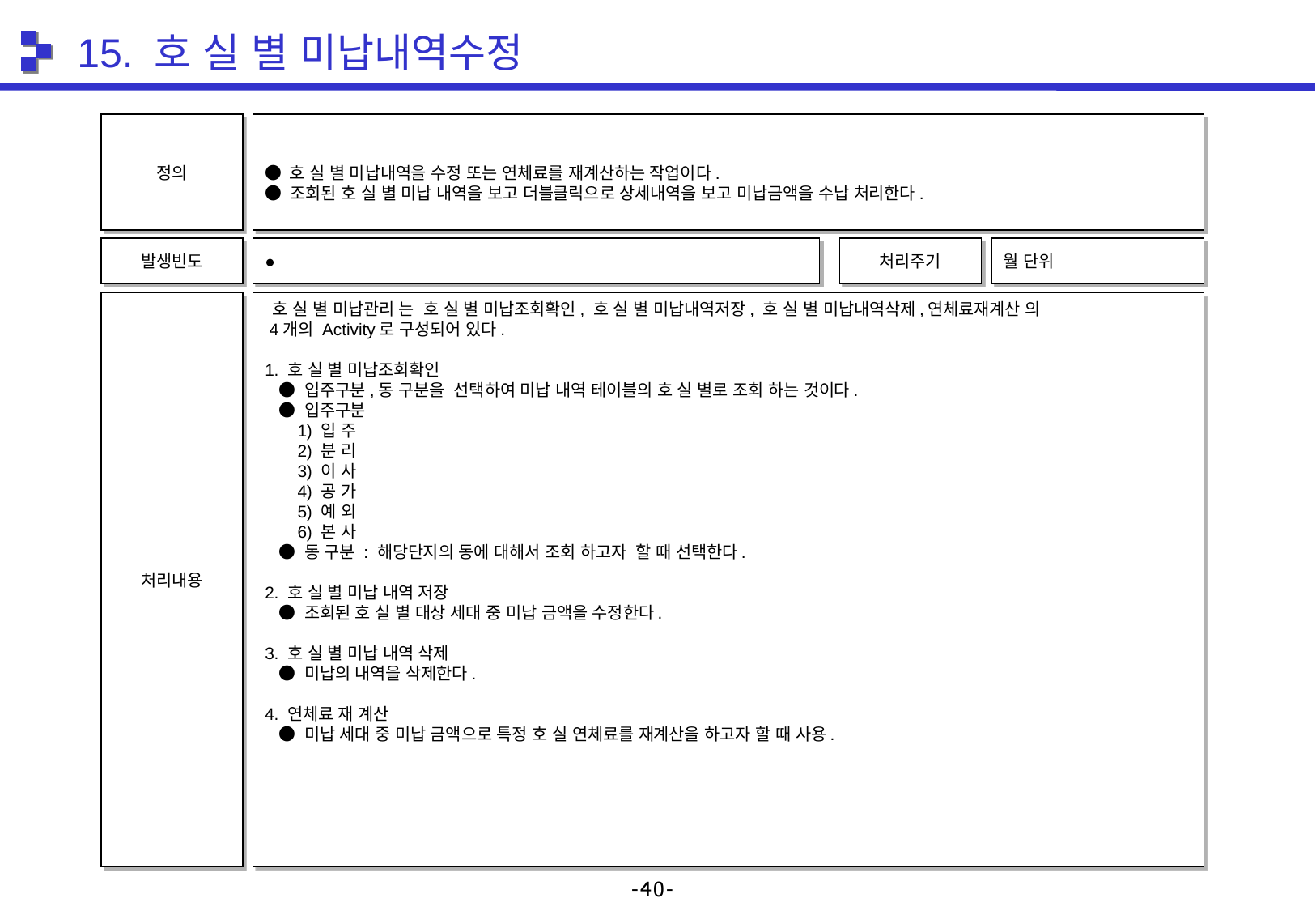

15. 호 실 별 미납내역수정
정의

● 호 실 별 미납내역을 수정 또는 연체료를 재계산하는 작업이다.
● 조회된 호 실 별 미납 내역을 보고 더블클릭으로 상세내역을 보고 미납금액을 수납 처리한다.
발생빈도
●
처리주기
월 단위
처리내용
 호 실 별 미납관리 는  호 실 별 미납조회확인, 호 실 별 미납내역저장, 호 실 별 미납내역삭제,연체료재계산 의
 4개의 Activity로 구성되어 있다.

1. 호 실 별 미납조회확인
   ● 입주구분,동 구분을  선택하여 미납 내역 테이블의 호 실 별로 조회 하는 것이다.
   ● 입주구분
       1) 입 주
       2) 분 리
       3) 이 사
       4) 공 가
       5) 예 외
       6) 본 사
   ● 동 구분 : 해당단지의 동에 대해서 조회 하고자  할 때 선택한다.

2. 호 실 별 미납 내역 저장
   ● 조회된 호 실 별 대상 세대 중 미납 금액을 수정한다.

3. 호 실 별 미납 내역 삭제
   ● 미납의 내역을 삭제한다.

4. 연체료 재 계산
   ● 미납 세대 중 미납 금액으로 특정 호 실 연체료를 재계산을 하고자 할 때 사용.